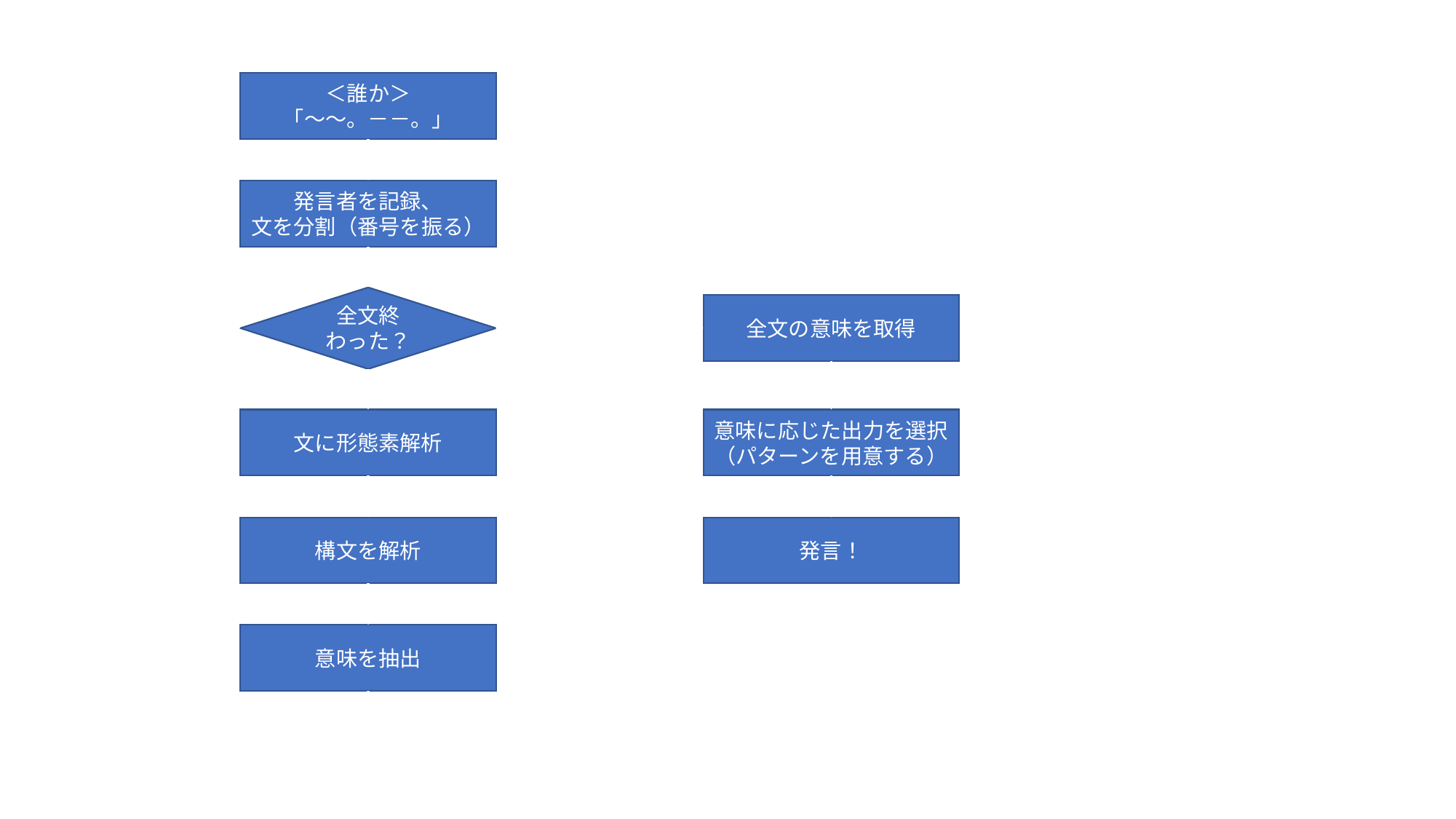

＜誰か＞
「～～。－－。」
発言者を記録、
文を分割（番号を振る）
全文終わった？
Yes
全文の意味を取得
No
文に形態素解析
意味に応じた出力を選択
（パターンを用意する）
構文を解析
発言！
意味を抽出